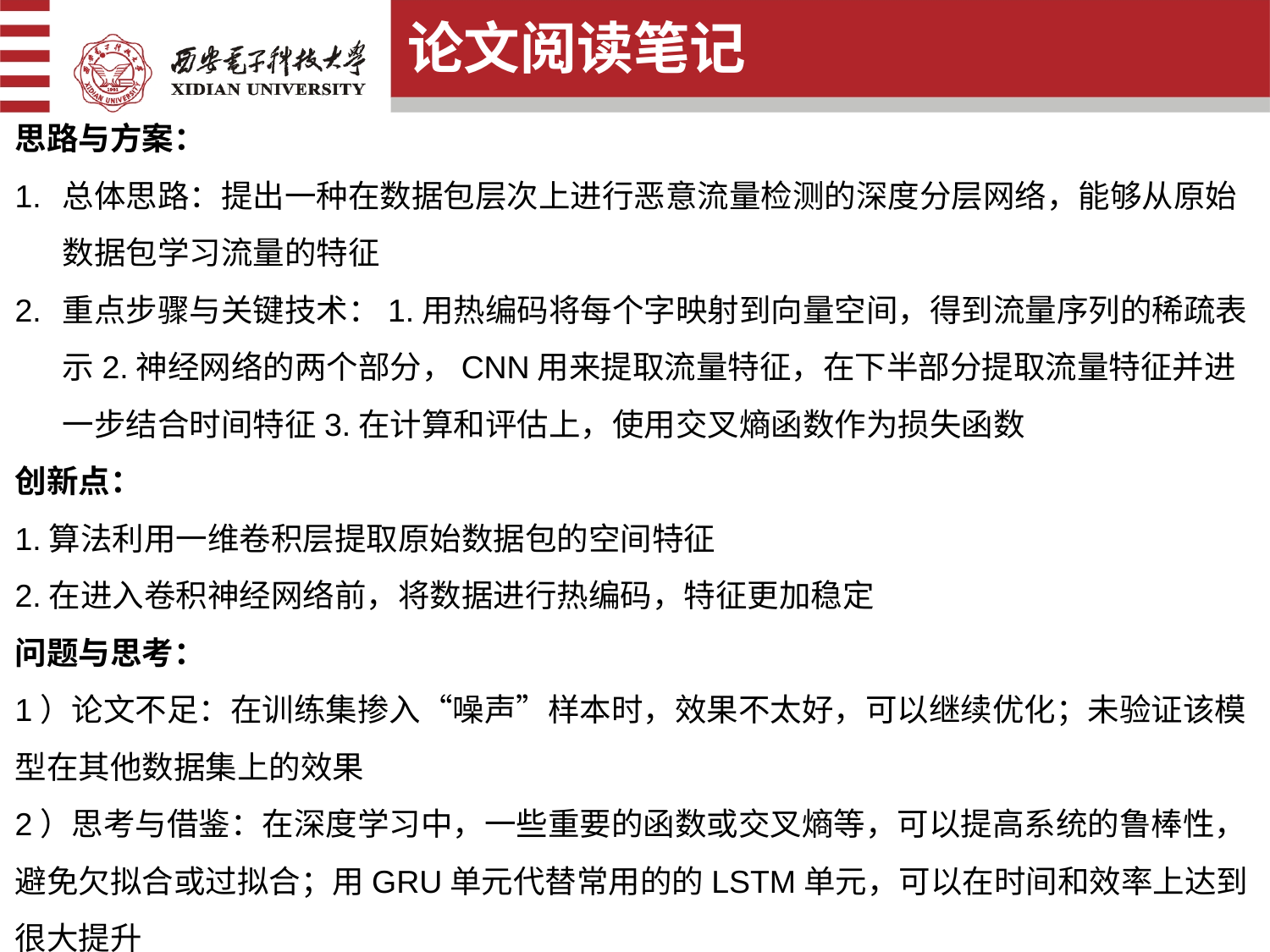

论文阅读笔记
思路与方案：
总体思路：提出一种在数据包层次上进行恶意流量检测的深度分层网络，能够从原始数据包学习流量的特征
重点步骤与关键技术：1.用热编码将每个字映射到向量空间，得到流量序列的稀疏表示2.神经网络的两个部分，CNN用来提取流量特征，在下半部分提取流量特征并进一步结合时间特征3.在计算和评估上，使用交叉熵函数作为损失函数
创新点：
1.算法利用一维卷积层提取原始数据包的空间特征
2.在进入卷积神经网络前，将数据进行热编码，特征更加稳定
问题与思考：
1）论文不足：在训练集掺入“噪声”样本时，效果不太好，可以继续优化；未验证该模型在其他数据集上的效果
2）思考与借鉴：在深度学习中，一些重要的函数或交叉熵等，可以提高系统的鲁棒性，避免欠拟合或过拟合；用GRU单元代替常用的的LSTM单元，可以在时间和效率上达到很大提升